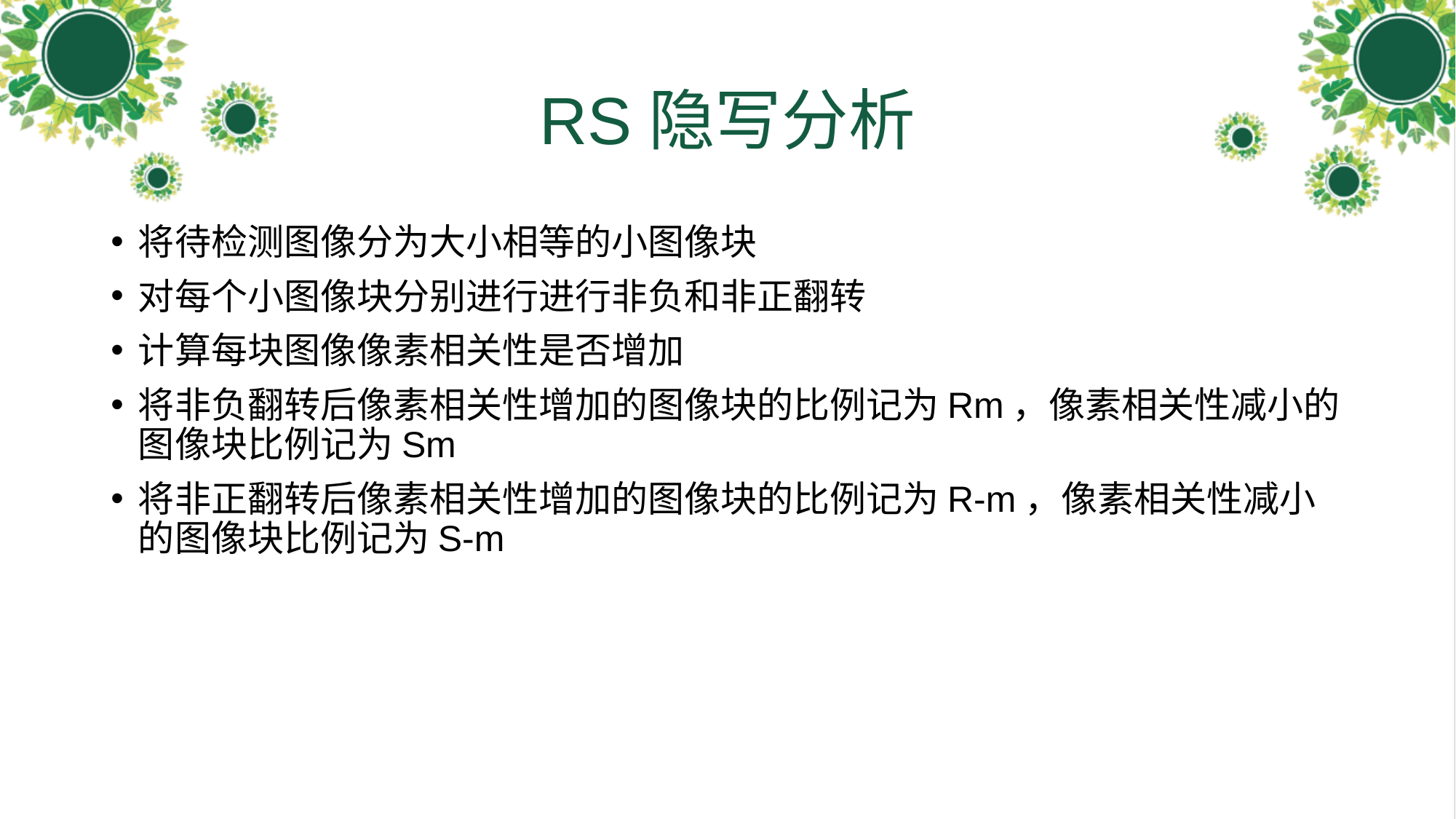

# RS隐写分析
将待检测图像分为大小相等的小图像块
对每个小图像块分别进行进行非负和非正翻转
计算每块图像像素相关性是否增加
将非负翻转后像素相关性增加的图像块的比例记为Rm，像素相关性减小的图像块比例记为Sm
将非正翻转后像素相关性增加的图像块的比例记为R-m，像素相关性减小的图像块比例记为S-m